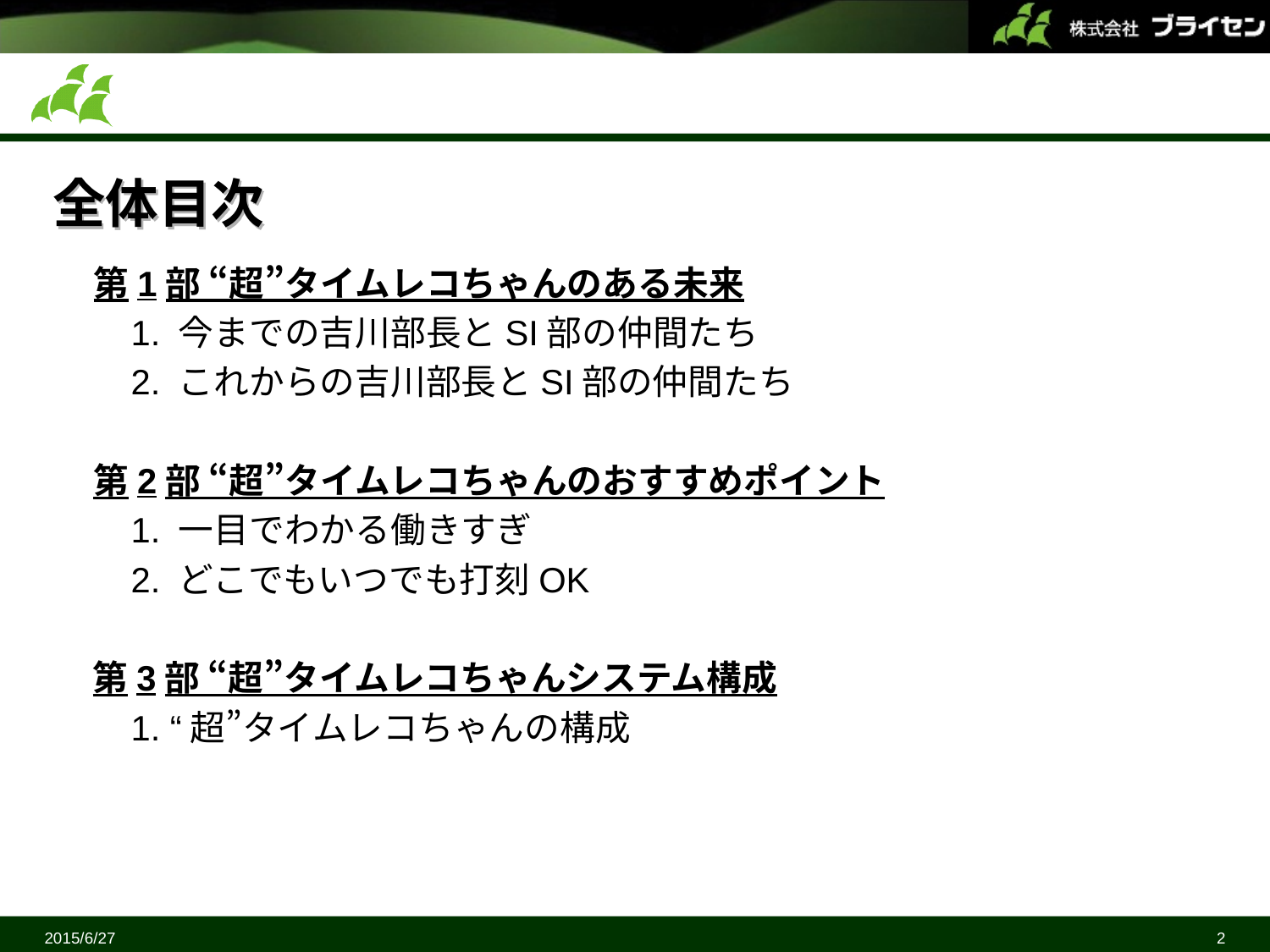

# 全体目次

    第1部 “超”タイムレコちゃんのある未来
        1. 今までの吉川部長とSI部の仲間たち
        2. これからの吉川部長とSI部の仲間たち

    第2部 “超”タイムレコちゃんのおすすめポイント
        1. 一目でわかる働きすぎ
        2. どこでもいつでも打刻OK

    第3部 “超”タイムレコちゃんシステム構成
        1. “超”タイムレコちゃんの構成
2015/6/27
2